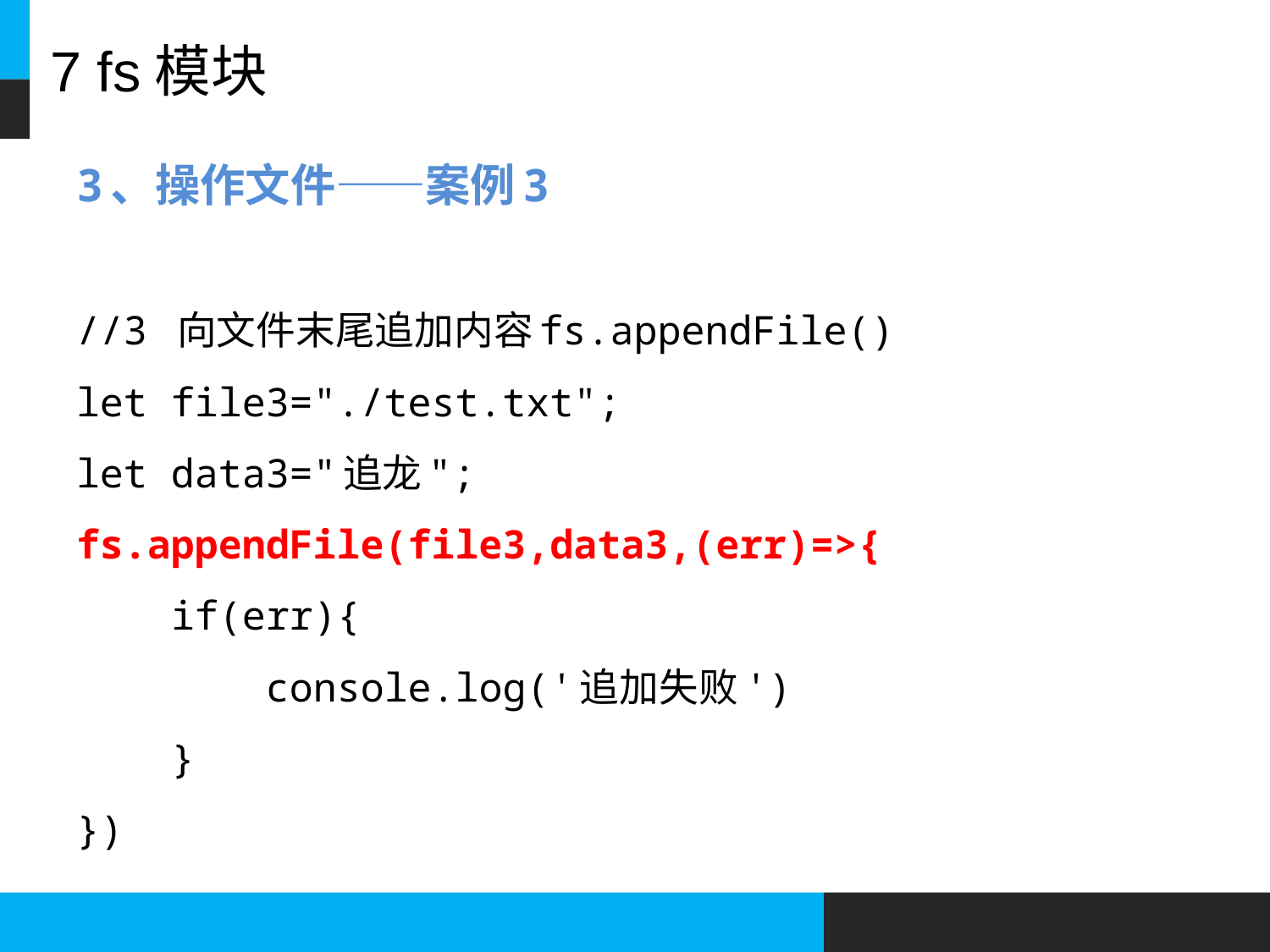

# 7 fs模块
3、操作文件——案例3

//3 向文件末尾追加内容fs.appendFile()
let file3="./test.txt";
let data3="追龙";
fs.appendFile(file3,data3,(err)=>{
    if(err){
        console.log('追加失败')
    }
})